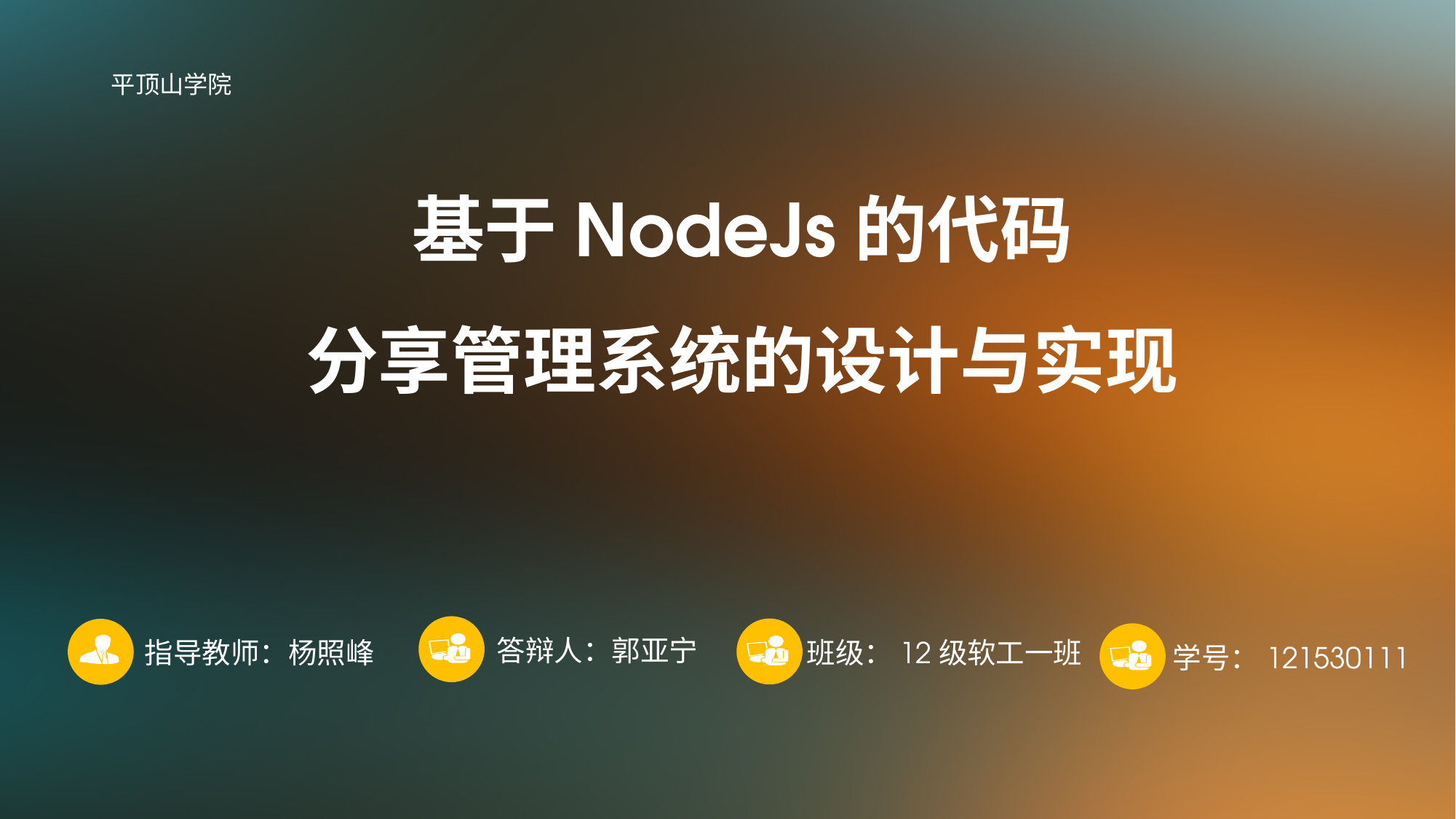

平顶山学院
基于NodeJs的代码
分享管理系统的设计与实现

答辩人：郭亚宁
班级：12级软工一班
指导教师：杨照峰
学号：121530111